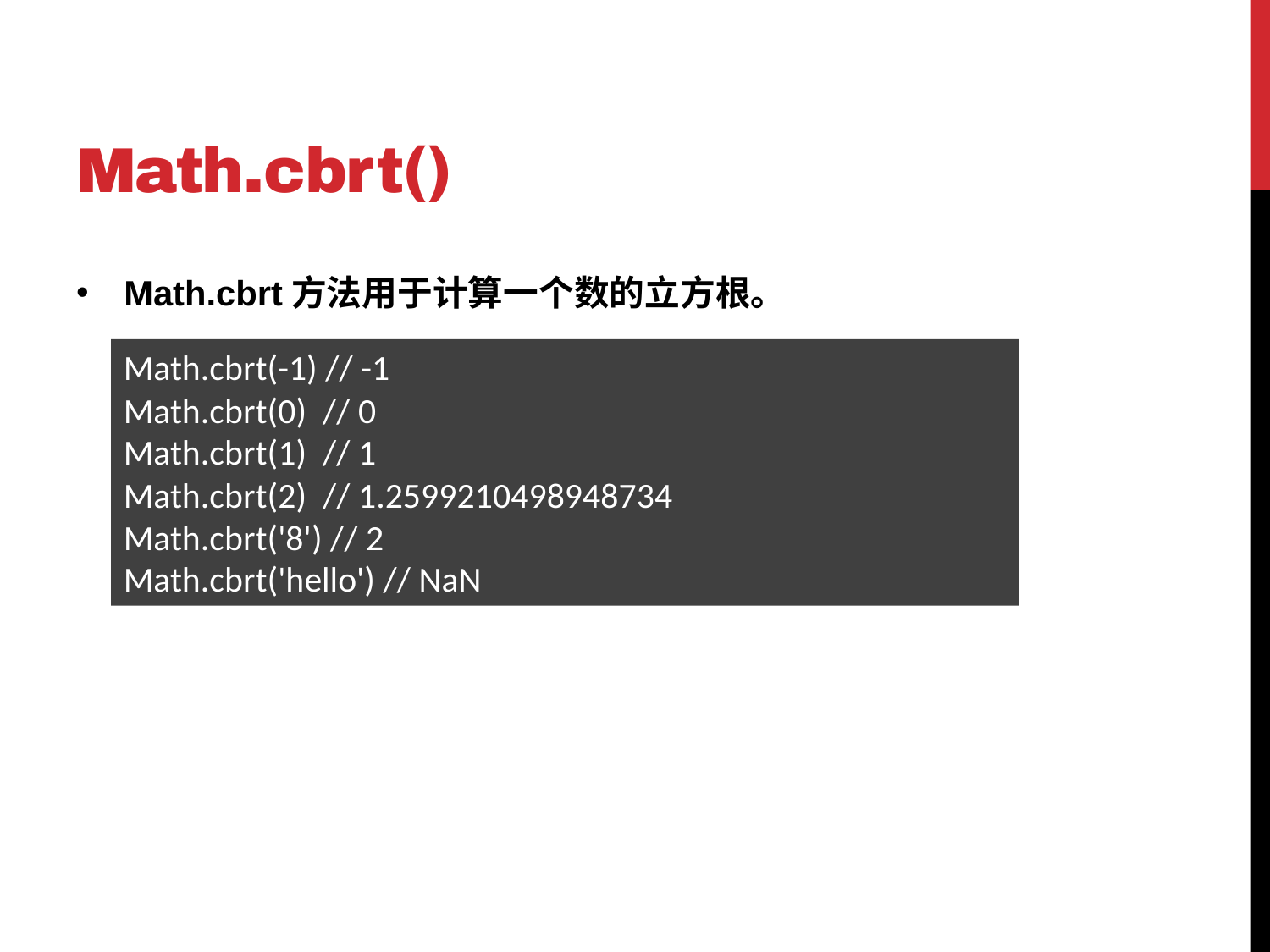

# Math.cbrt()
Math.cbrt方法用于计算一个数的立方根。

Math.cbrt(-1) // -1
Math.cbrt(0)  // 0
Math.cbrt(1)  // 1
Math.cbrt(2)  // 1.2599210498948734
Math.cbrt('8') // 2
Math.cbrt('hello') // NaN